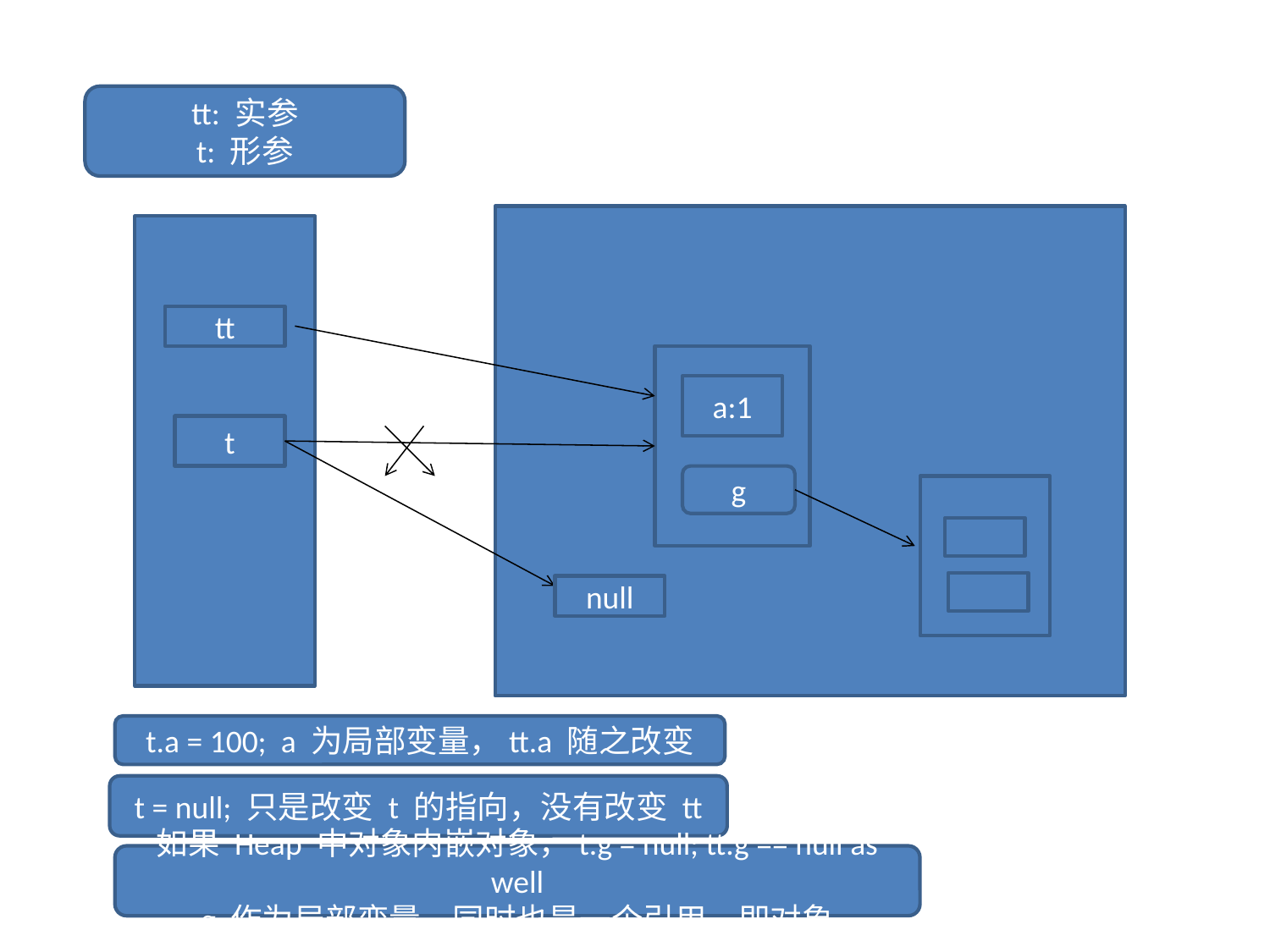

tt: 实参
t: 形参

tt

a:1
t
g

null
t.a = 100;  a 为局部变量，tt.a 随之改变
t = null; 只是改变 t 的指向，没有改变 tt
如果 Heap 中对象内嵌对象，t.g = null; tt.g == null as well
g 作为局部变量，同时也是一个引用，即对象